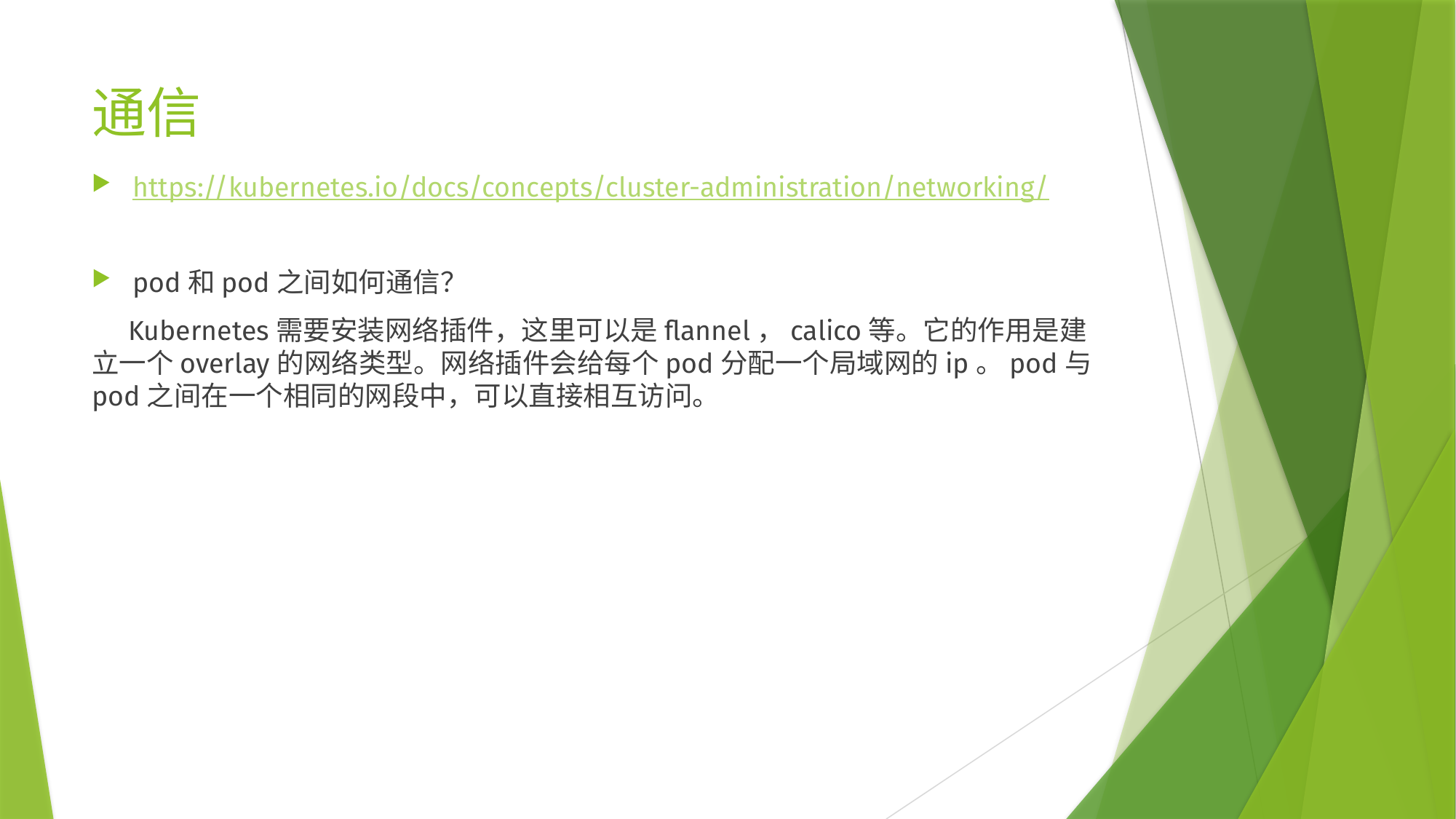

# 通信
https://kubernetes.io/docs/concepts/cluster-administration/networking/

pod和pod之间如何通信？
     Kubernetes需要安装网络插件，这里可以是flannel，calico等。它的作用是建立一个overlay的网络类型。网络插件会给每个pod分配一个局域网的ip。pod与pod之间在一个相同的网段中，可以直接相互访问。